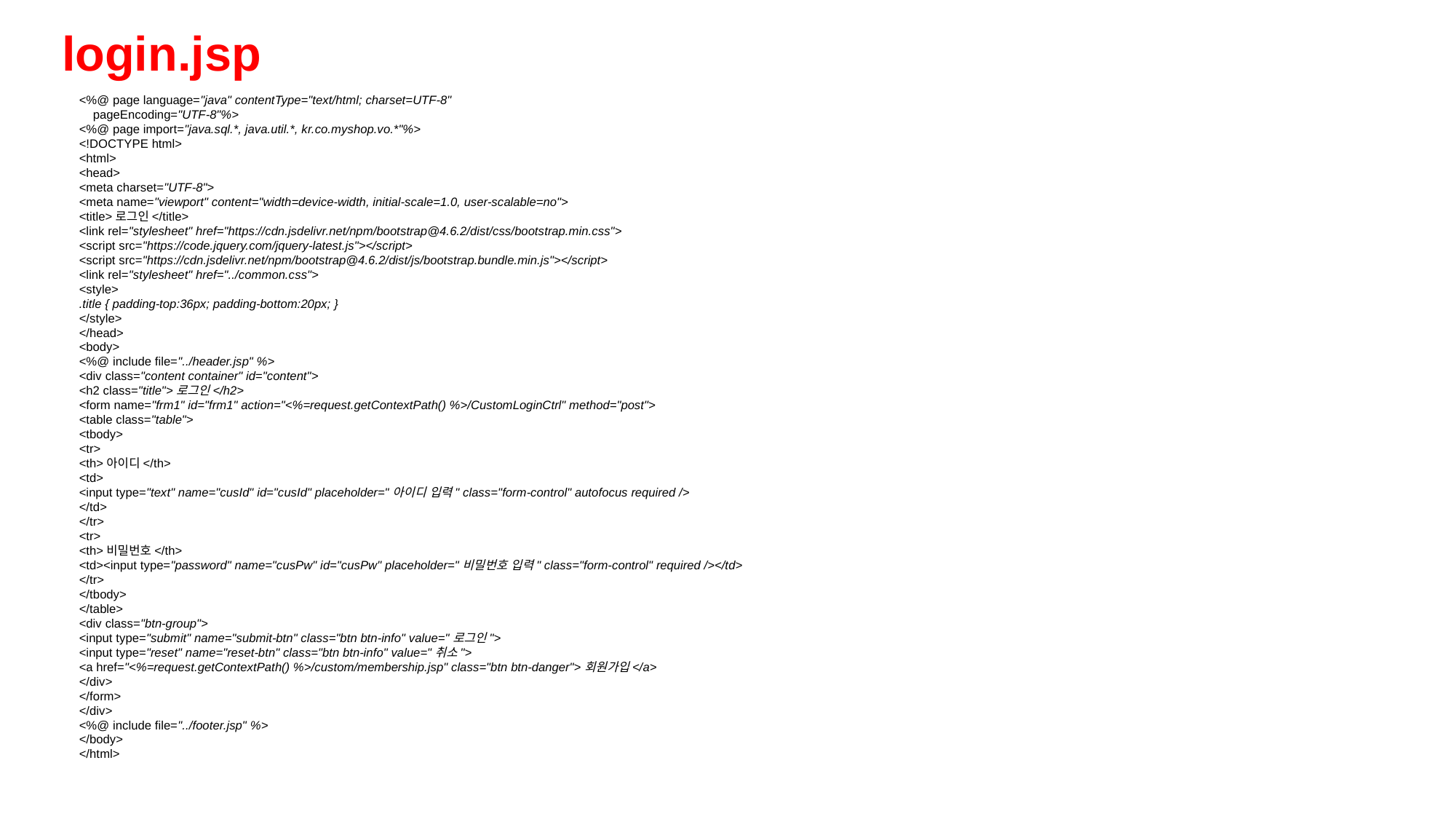

login.jsp
<%@ page language="java" contentType="text/html; charset=UTF-8"
    pageEncoding="UTF-8"%>
<%@ page import="java.sql.*, java.util.*, kr.co.myshop.vo.*"%>
<!DOCTYPE html>
<html>
<head>
<meta charset="UTF-8">
<meta name="viewport" content="width=device-width, initial-scale=1.0, user-scalable=no">
<title>로그인</title>
<link rel="stylesheet" href="https://cdn.jsdelivr.net/npm/bootstrap@4.6.2/dist/css/bootstrap.min.css">
<script src="https://code.jquery.com/jquery-latest.js"></script>
<script src="https://cdn.jsdelivr.net/npm/bootstrap@4.6.2/dist/js/bootstrap.bundle.min.js"></script>
<link rel="stylesheet" href="../common.css">
<style>
.title { padding-top:36px; padding-bottom:20px; }
</style>
</head>
<body>
<%@ include file="../header.jsp" %>
<div class="content container" id="content">
<h2 class="title">로그인</h2>
<form name="frm1" id="frm1" action="<%=request.getContextPath() %>/CustomLoginCtrl" method="post">
<table class="table">
<tbody>
<tr>
<th>아이디</th>
<td>
<input type="text" name="cusId" id="cusId" placeholder="아이디 입력" class="form-control" autofocus required />
</td>
</tr>
<tr>
<th>비밀번호</th>
<td><input type="password" name="cusPw" id="cusPw" placeholder="비밀번호 입력" class="form-control" required /></td>
</tr>
</tbody>
</table>
<div class="btn-group">
<input type="submit" name="submit-btn" class="btn btn-info" value="로그인">
<input type="reset" name="reset-btn" class="btn btn-info" value="취소">
<a href="<%=request.getContextPath() %>/custom/membership.jsp" class="btn btn-danger">회원가입</a>
</div>
</form>
</div>
<%@ include file="../footer.jsp" %>
</body>
</html>